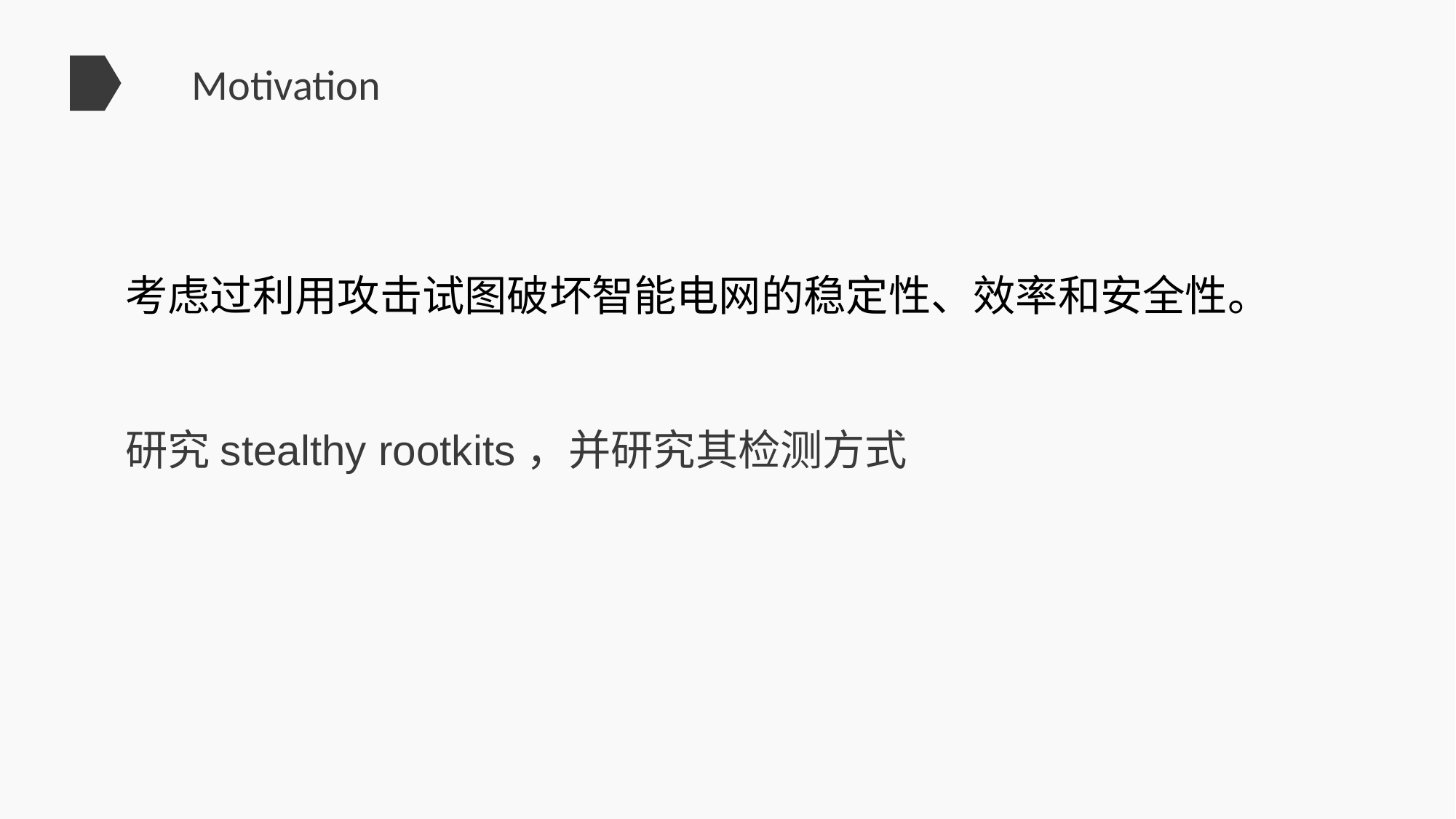

Motivation

考虑过利用攻击试图破坏智能电网的稳定性、效率和安全性。
研究stealthy rootkits，并研究其检测方式